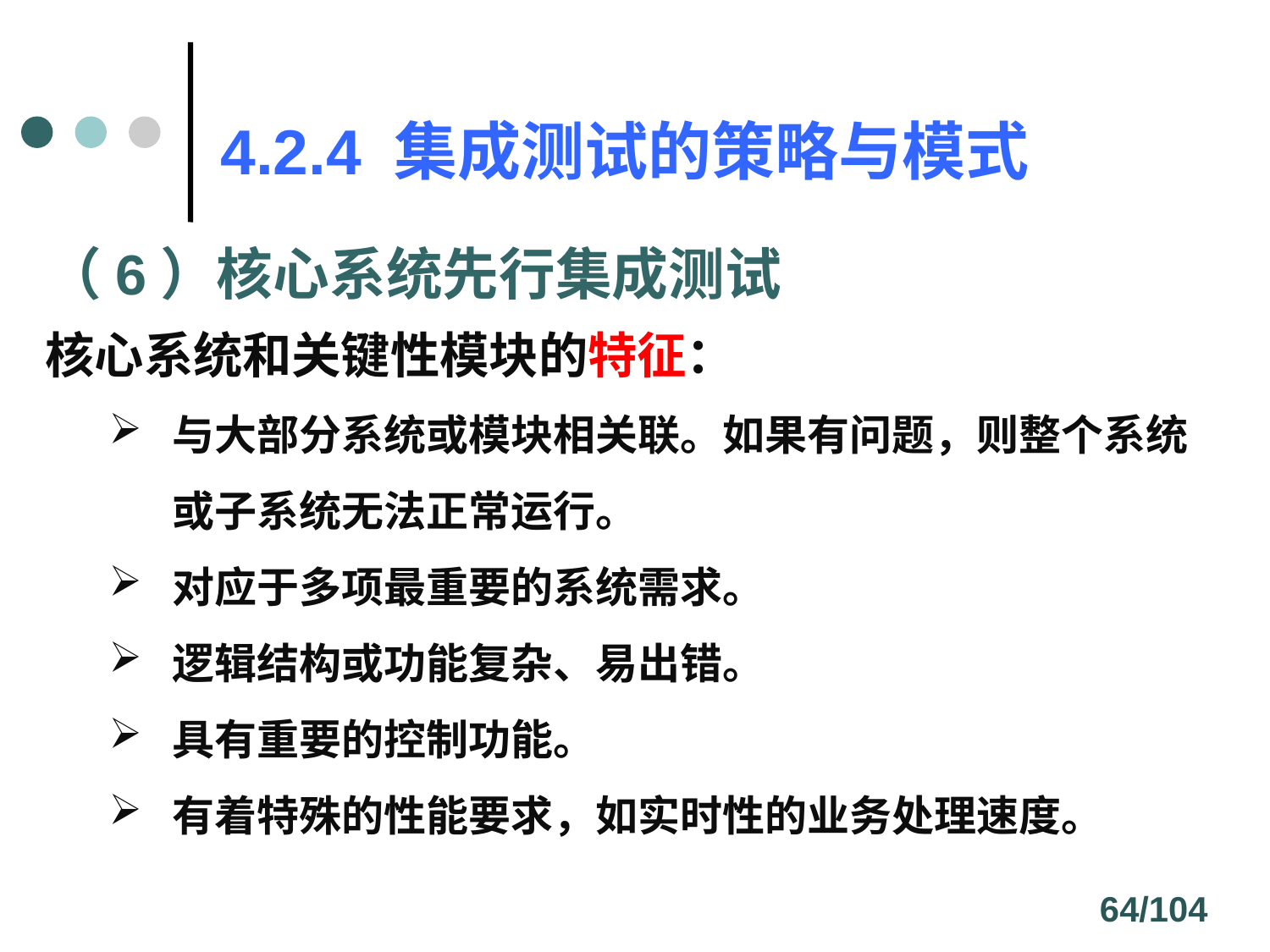

# 4.2.4 集成测试的策略与模式
（6）核心系统先行集成测试
核心系统和关键性模块的特征：
与大部分系统或模块相关联。如果有问题，则整个系统或子系统无法正常运行。
对应于多项最重要的系统需求。
逻辑结构或功能复杂、易出错。
具有重要的控制功能。
有着特殊的性能要求，如实时性的业务处理速度。
64/104